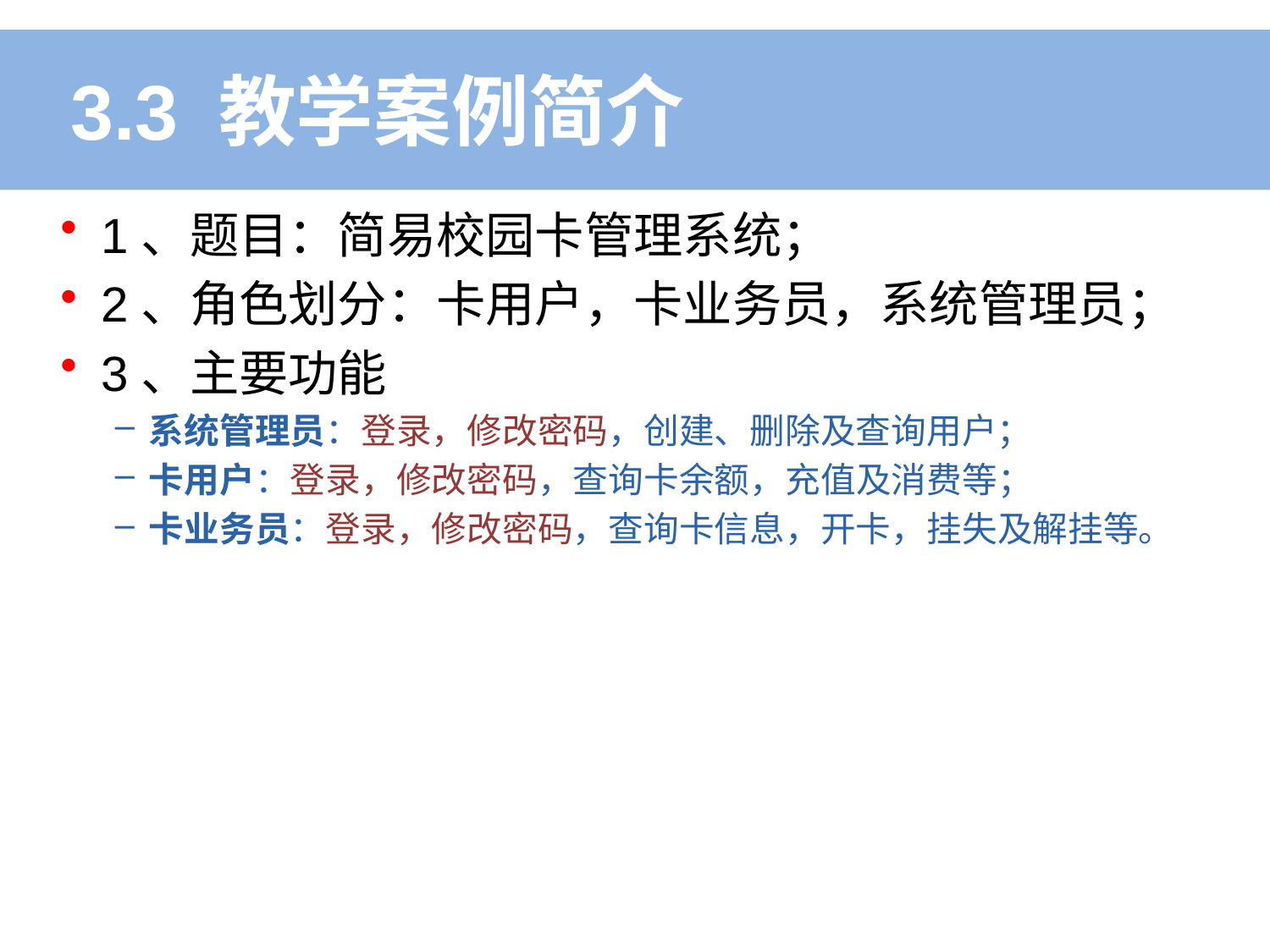

# 3.3 教学案例简介
1、题目：简易校园卡管理系统；
2、角色划分：卡用户，卡业务员，系统管理员；
3、主要功能
系统管理员：登录，修改密码，创建、删除及查询用户；
卡用户：登录，修改密码，查询卡余额，充值及消费等；
卡业务员：登录，修改密码，查询卡信息，开卡，挂失及解挂等。